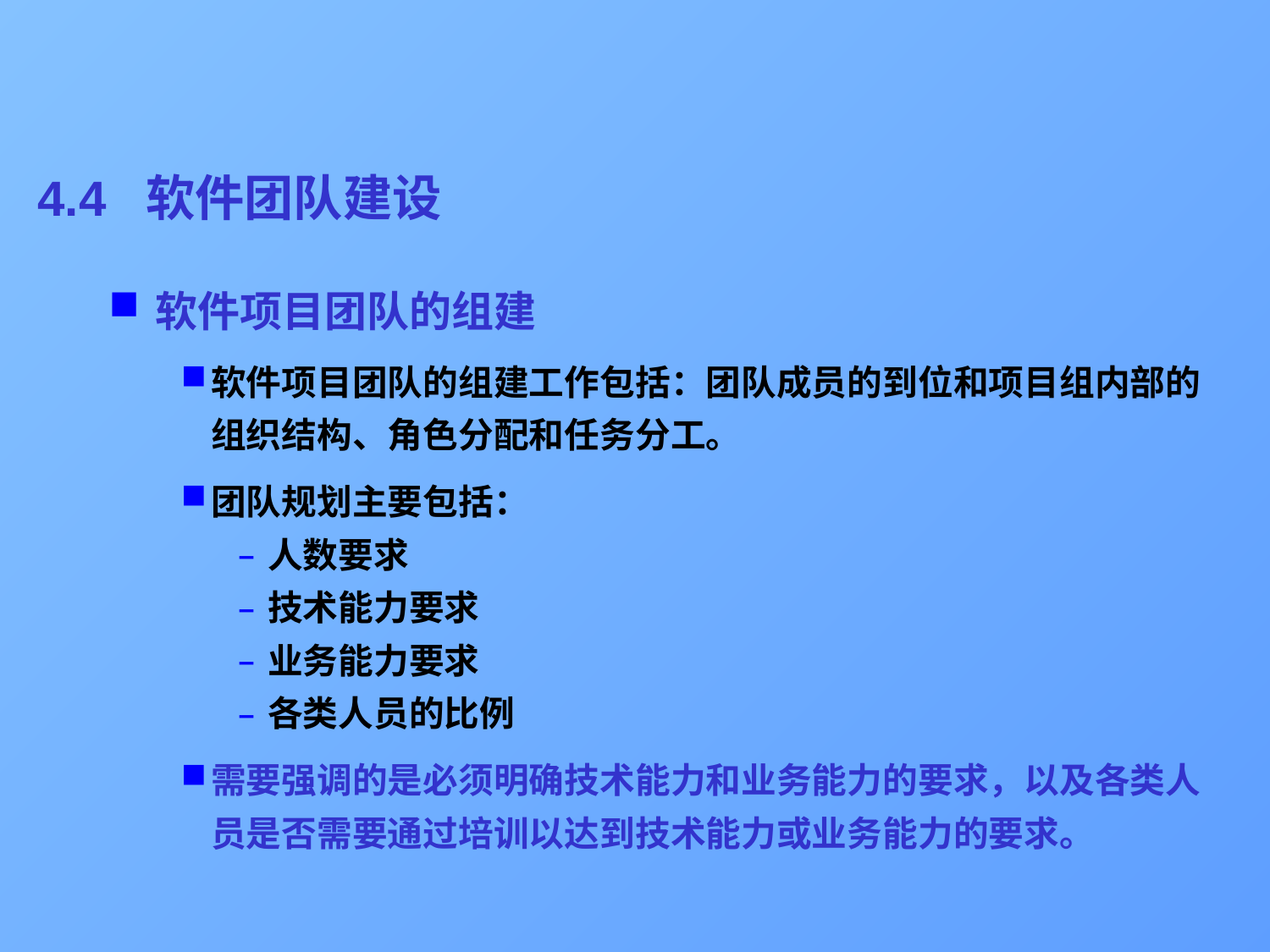

# 4.4  软件团队建设
软件项目团队的组建
软件项目团队的组建工作包括：团队成员的到位和项目组内部的组织结构、角色分配和任务分工。
团队规划主要包括：
人数要求
技术能力要求
业务能力要求
各类人员的比例
需要强调的是必须明确技术能力和业务能力的要求，以及各类人员是否需要通过培训以达到技术能力或业务能力的要求。